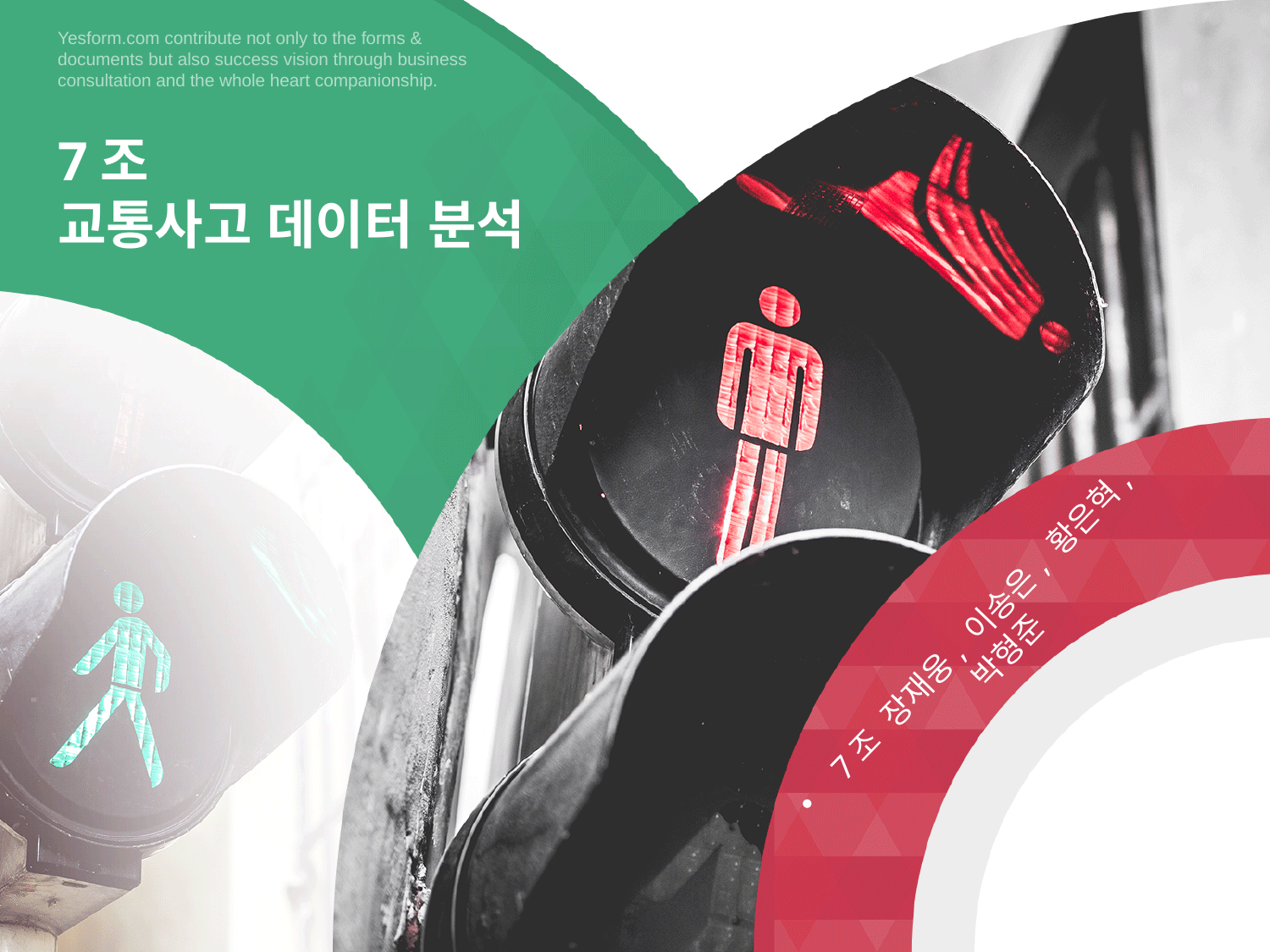

Yesform.com contribute not only to the forms & documents but also success vision through business consultation and the whole heart companionship.
# 7조 교통사고 데이터 분석
7조  장재웅, 이송은, 황은혁, 박형준